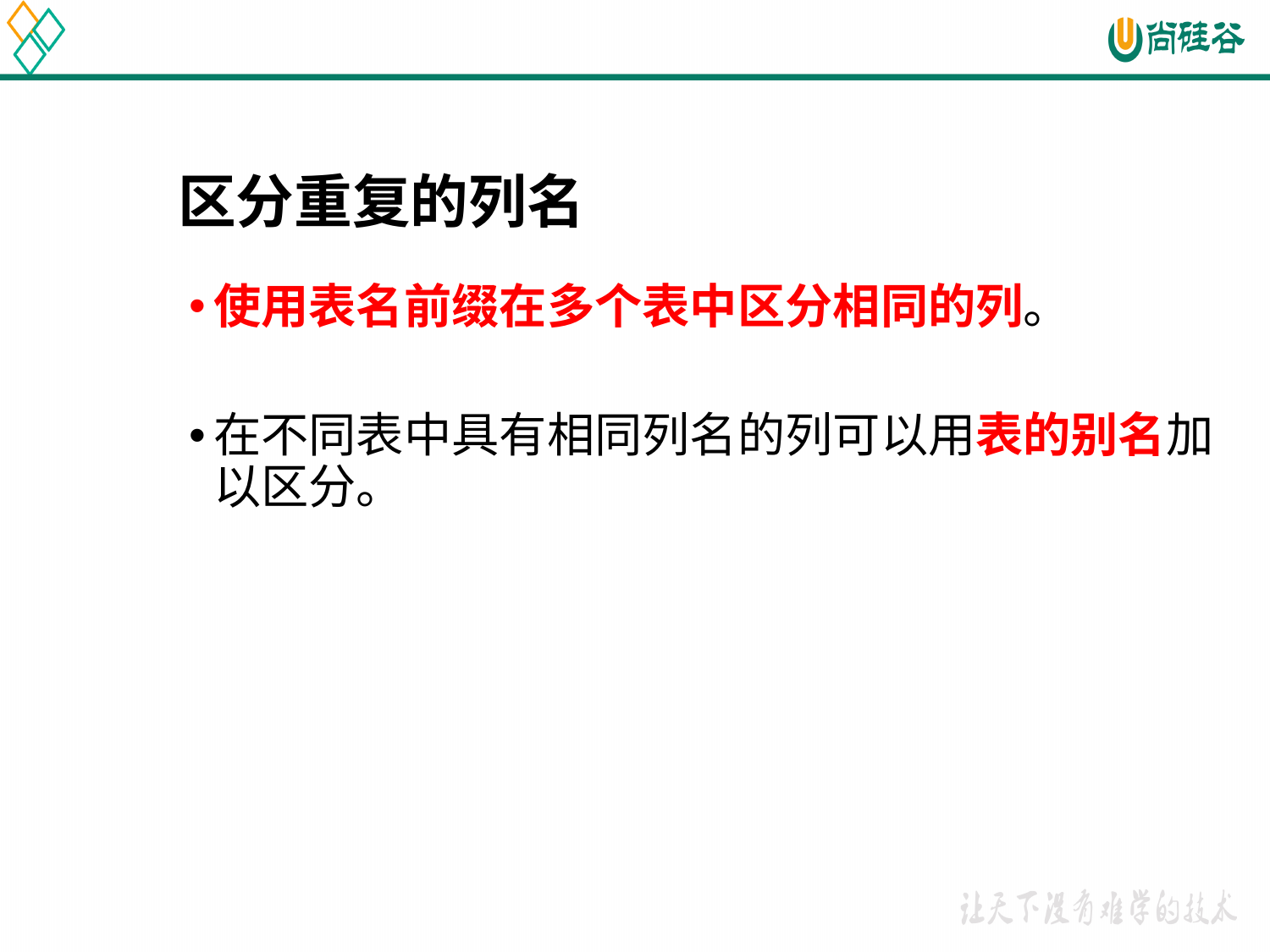

区分重复的列名
使用表名前缀在多个表中区分相同的列。

在不同表中具有相同列名的列可以用表的别名加以区分。